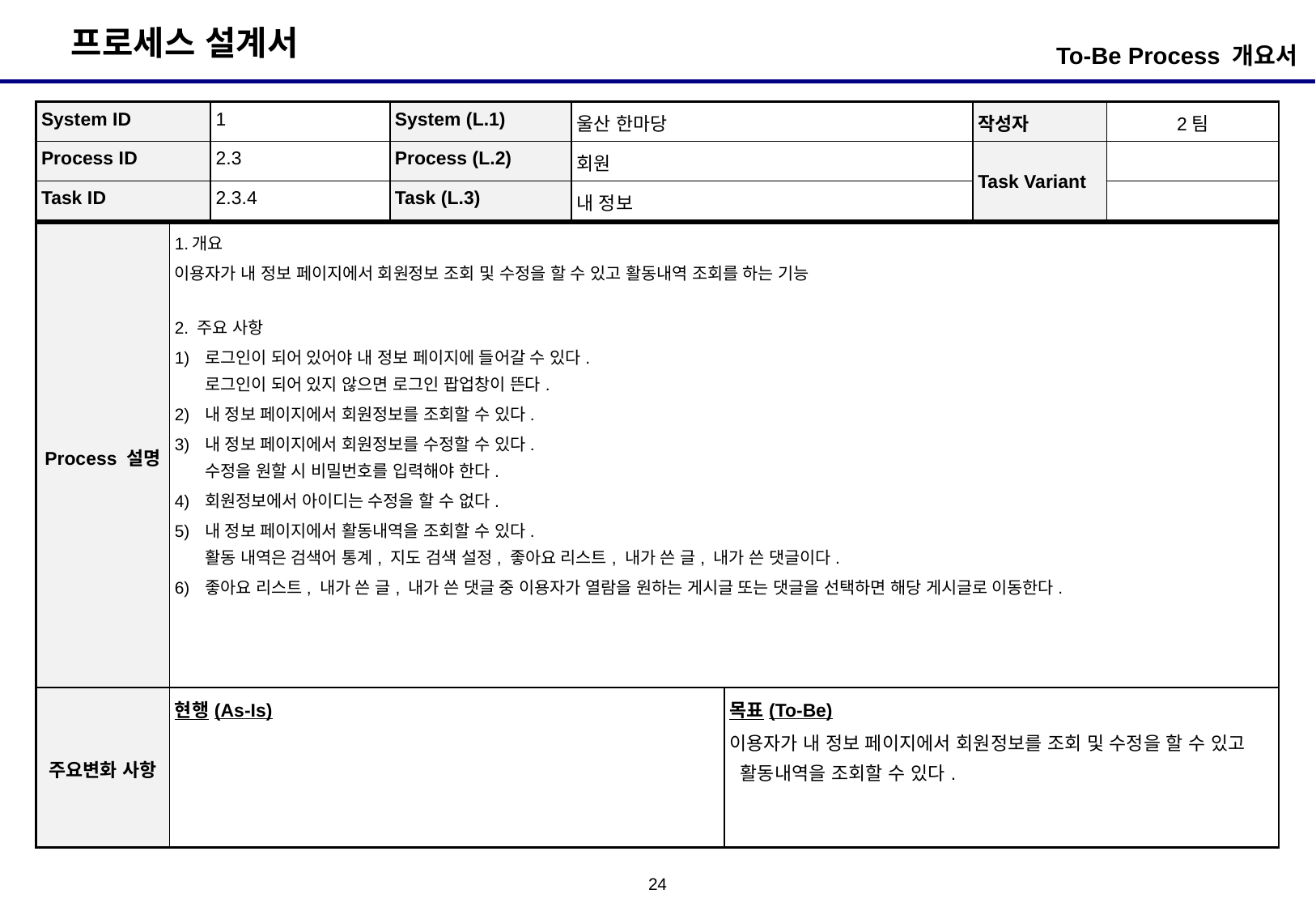

To-Be Process 개요서
| System ID | 1 | System (L.1) | 울산 한마당 | 작성자 | 2팀 |
| --- | --- | --- | --- | --- | --- |
| Process ID | 2.3 | Process (L.2) | 회원 | Task Variant |  |
| Task ID | 2.3.4 | Task (L.3) | 내 정보 |  |  |
| Process 설명 | 1.개요 이용자가 내 정보 페이지에서 회원정보 조회 및 수정을 할 수 있고 활동내역 조회를 하는 기능 2. 주요 사항 로그인이 되어 있어야 내 정보 페이지에 들어갈 수 있다. 로그인이 되어 있지 않으면 로그인 팝업창이 뜬다. 내 정보 페이지에서 회원정보를 조회할 수 있다. 내 정보 페이지에서 회원정보를 수정할 수 있다. 수정을 원할 시 비밀번호를 입력해야 한다. 회원정보에서 아이디는 수정을 할 수 없다. 내 정보 페이지에서 활동내역을 조회할 수 있다. 활동 내역은 검색어 통계, 지도 검색 설정, 좋아요 리스트, 내가 쓴 글, 내가 쓴 댓글이다. 좋아요 리스트, 내가 쓴 글, 내가 쓴 댓글 중 이용자가 열람을 원하는 게시글 또는 댓글을 선택하면 해당 게시글로 이동한다. |  |
| --- | --- | --- |
| 주요변화 사항 | 현행(As-Is) | 목표(To-Be) 이용자가 내 정보 페이지에서 회원정보를 조회 및 수정을 할 수 있고 활동내역을 조회할 수 있다. |